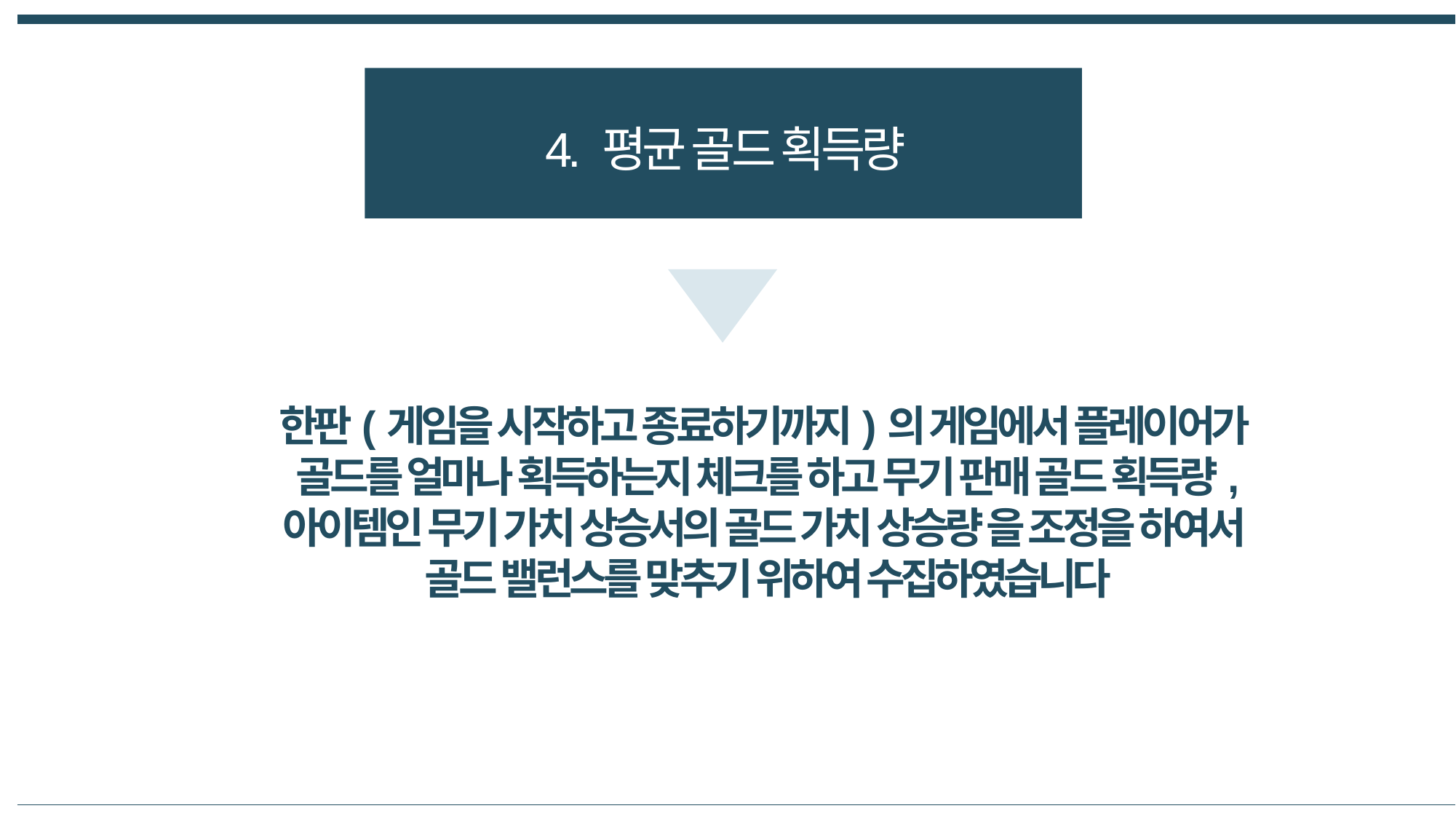

4. 평균 골드 획득량

한판(게임을 시작하고 종료하기까지)의 게임에서 플레이어가
골드를 얼마나 획득하는지 체크를 하고 무기 판매 골드 획득량,
아이템인 무기 가치 상승서의 골드 가치 상승량 을 조정을 하여서
골드 밸런스를 맞추기 위하여 수집하였습니다